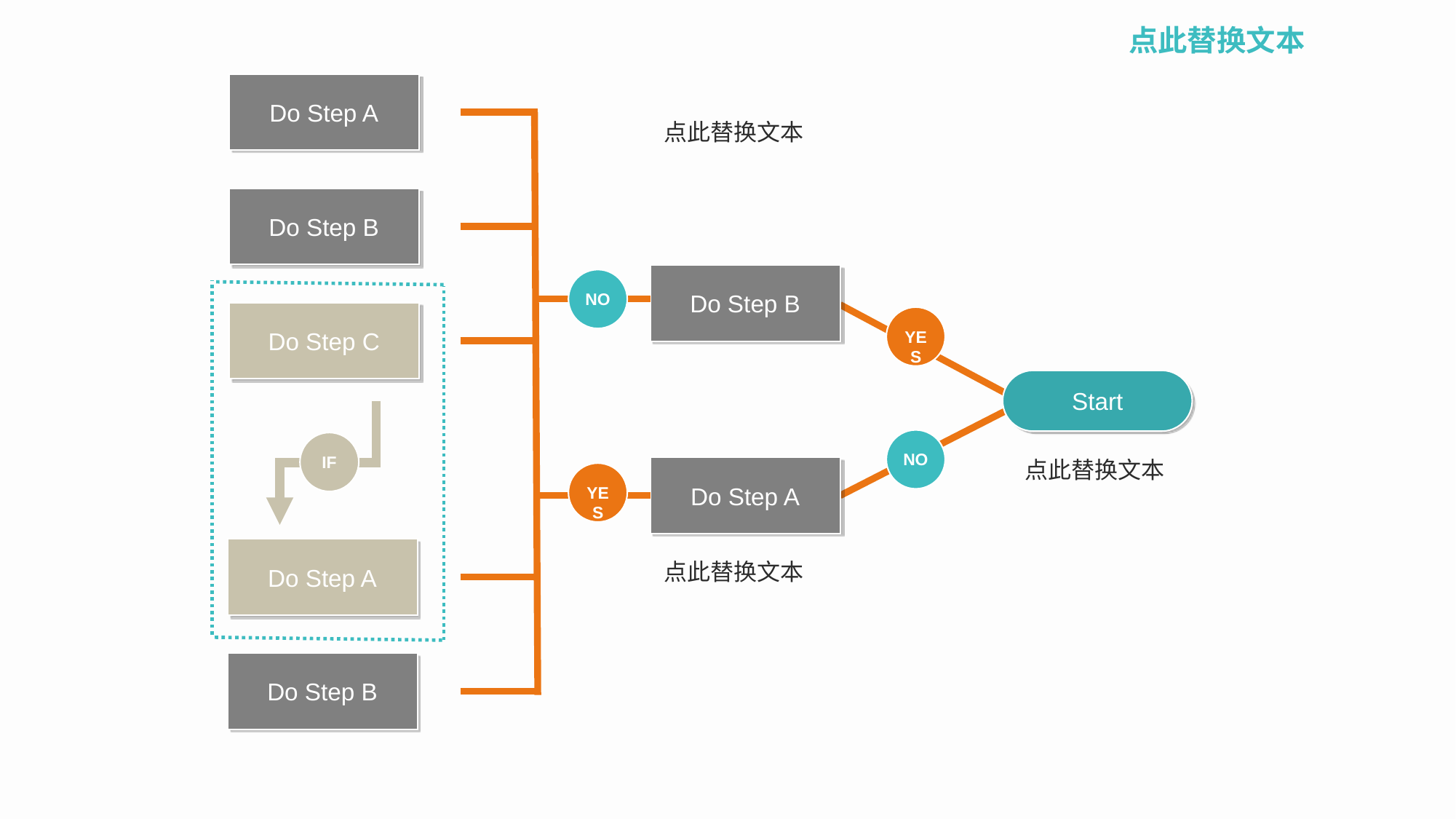

点此替换文本
Do Step A
点此替换文本
Do Step B
Do Step B

NO
Do Step C

YES
Start

NO

IF
点此替换文本
Do Step A

YES
Do Step A
点此替换文本
Do Step B